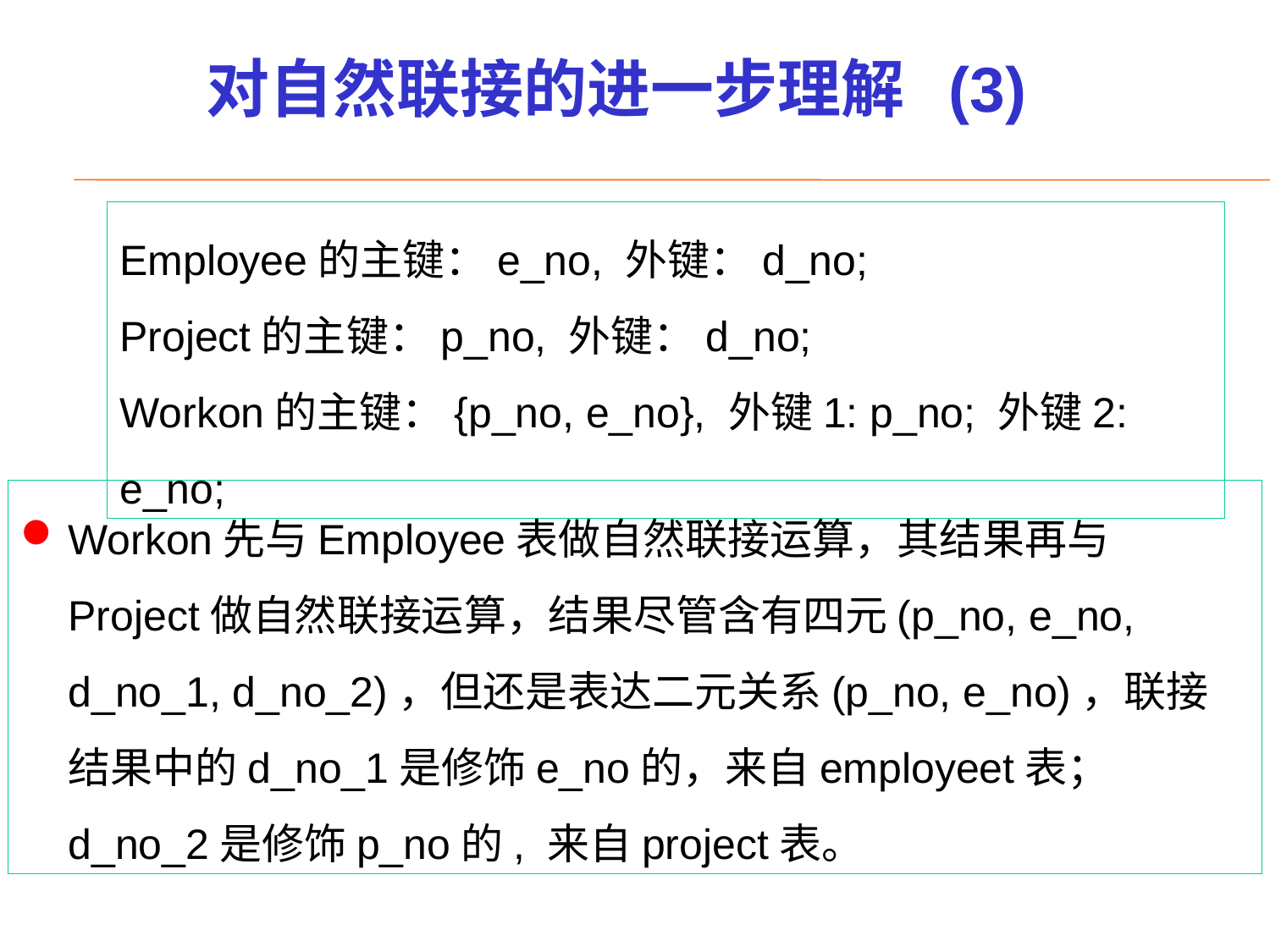

# 对自然联接的进一步理解  (3)

Employee的主键：e_no, 外键：d_no;
Project的主键：p_no, 外键：d_no;
Workon的主键：{p_no, e_no}, 外键1: p_no; 外键2: e_no;
Workon先与Employee表做自然联接运算，其结果再与Project做自然联接运算，结果尽管含有四元(p_no, e_no, d_no_1, d_no_2)，但还是表达二元关系(p_no, e_no)，联接结果中的d_no_1是修饰e_no的，来自employeet表； d_no_2是修饰p_no的, 来自project表。